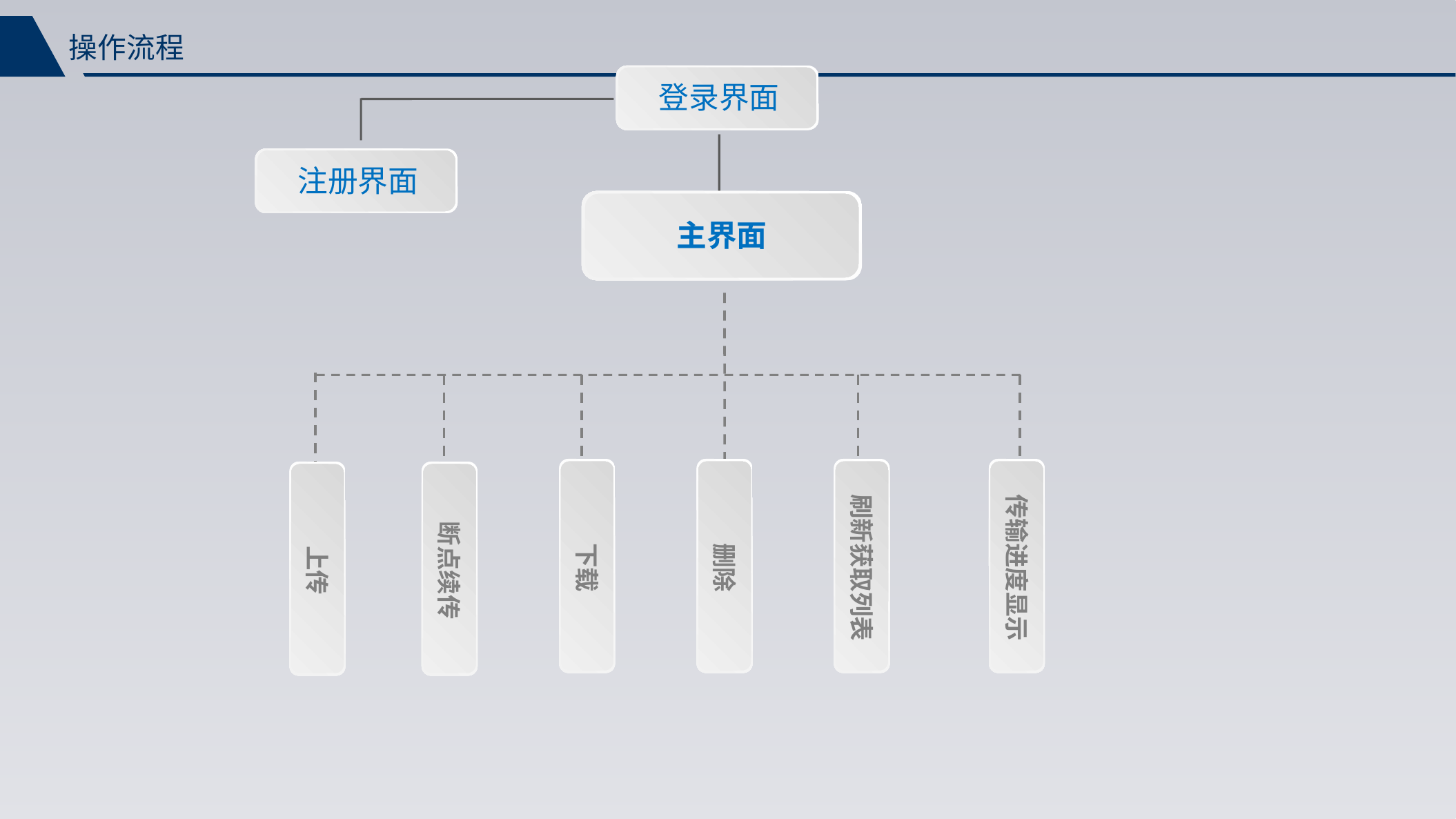

操作流程

登录界面

注册界面

主界面

下载

删除

刷新获取列表

传输进度显示

上传

断点续传